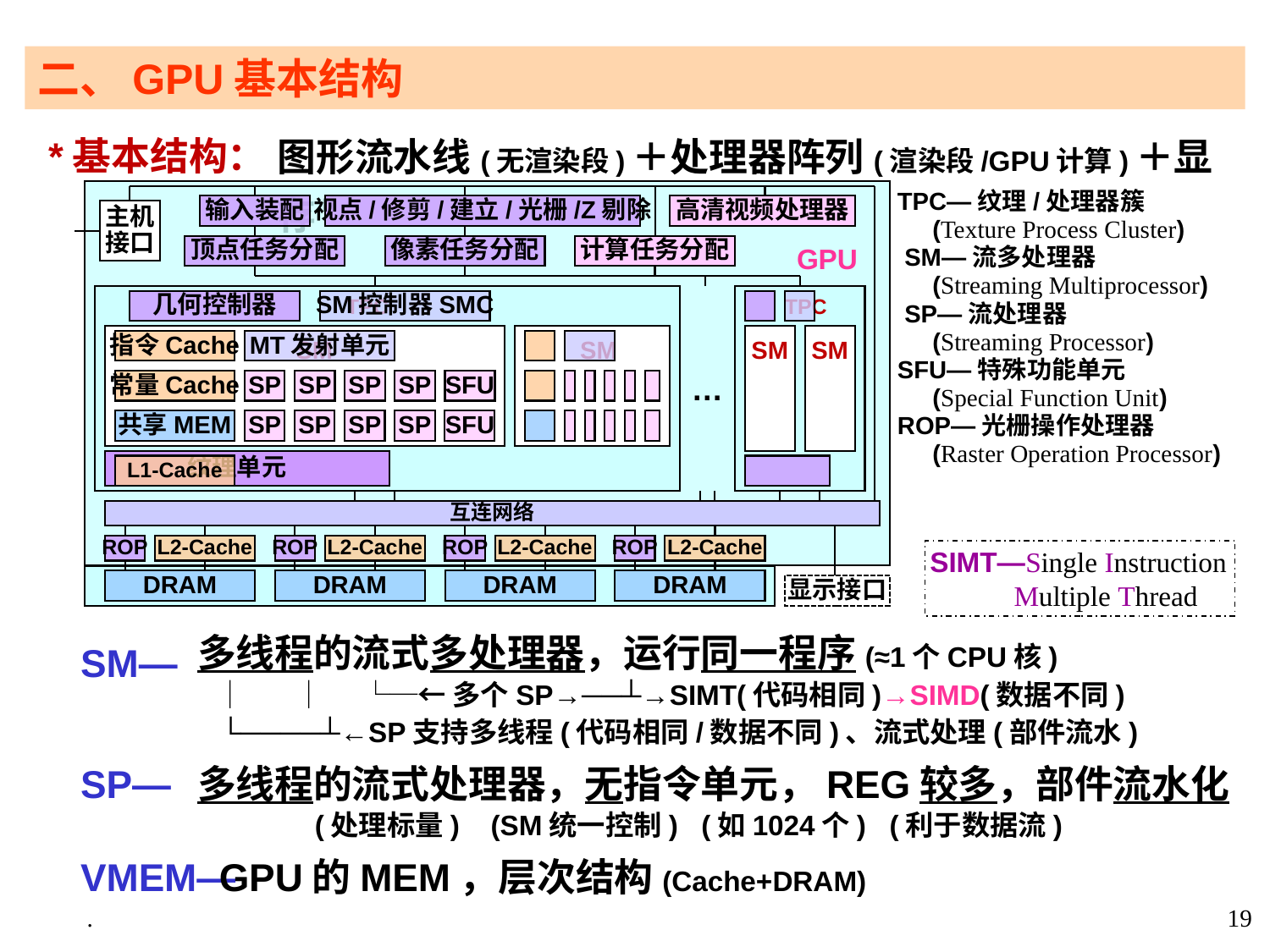

二、GPU基本结构
 *基本结构：

    SM—

    SP—

    VMEM—
图形流水线(无渲染段)＋处理器阵列(渲染段/GPU计算)＋显存

GPU
TPC—纹理/处理器簇
     (Texture Process Cluster)
 SM—流多处理器
     (Streaming Multiprocessor)
 SP—流处理器
     (Streaming Processor)
SFU—特殊功能单元
     (Special Function Unit)
ROP—光栅操作处理器
     (Raster Operation Processor)
输入装配
视点/修剪/建立/光栅/Z剔除
高清视频处理器
主机接口
顶点任务分配
像素任务分配
计算任务分配
                                          TPC
几何控制器
SM控制器SMC
                           SM
         SM

指令Cache
MT发射单元

常量Cache
SP
SP
SP
SP
SFU

共享MEM
SP
SP
SP
SP
SFU

             纹理单元
L1-Cache
        TPC

SM
SM

…
互连网络
ROP
L2-Cache
ROP
L2-Cache
ROP
L2-Cache
ROP
L2-Cache

DRAM
DRAM
DRAM
DRAM
显示接口
SIMT—Single Instruction
            Multiple Thread
多线程的流式多处理器，运行同一程序(≈1个CPU核)
   │        │      └─←多个SP→──┴→SIMT(代码相同)→SIMD(数据不同)
   └────┴←SP支持多线程(代码相同/数据不同)、流式处理(部件流水)
多线程的流式处理器，无指令单元，REG较多，部件流水化
               (处理标量)    (SM统一控制)   (如1024个)   (利于数据流)
  GPU的MEM，层次结构(Cache+DRAM)
.
19